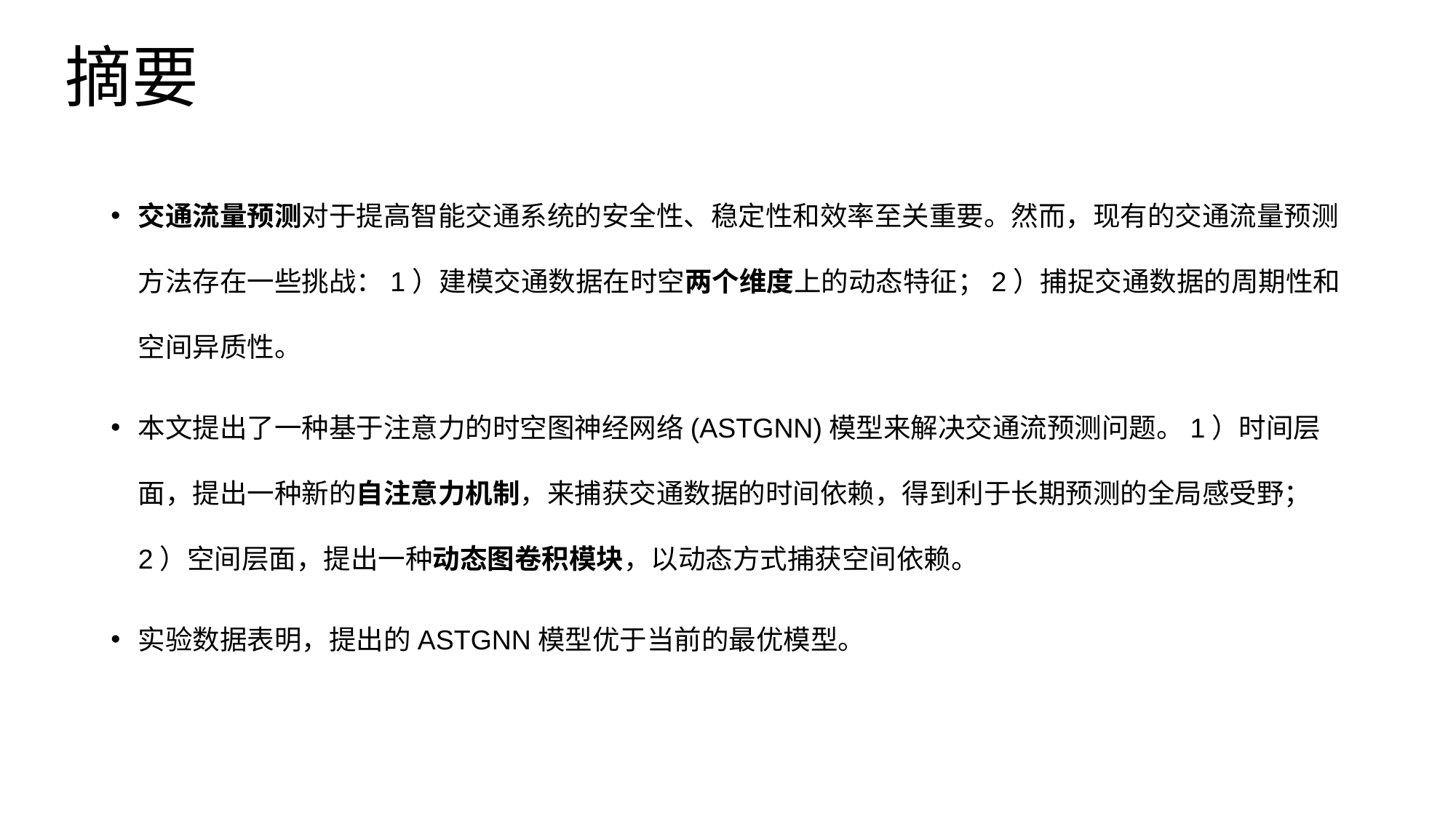

# 摘要
交通流量预测对于提高智能交通系统的安全性、稳定性和效率至关重要。然而，现有的交通流量预测方法存在一些挑战：1）建模交通数据在时空两个维度上的动态特征；2）捕捉交通数据的周期性和空间异质性。
本文提出了一种基于注意力的时空图神经网络(ASTGNN)模型来解决交通流预测问题。1）时间层面，提出一种新的自注意力机制，来捕获交通数据的时间依赖，得到利于长期预测的全局感受野；2）空间层面，提出一种动态图卷积模块，以动态方式捕获空间依赖。
实验数据表明，提出的ASTGNN模型优于当前的最优模型。